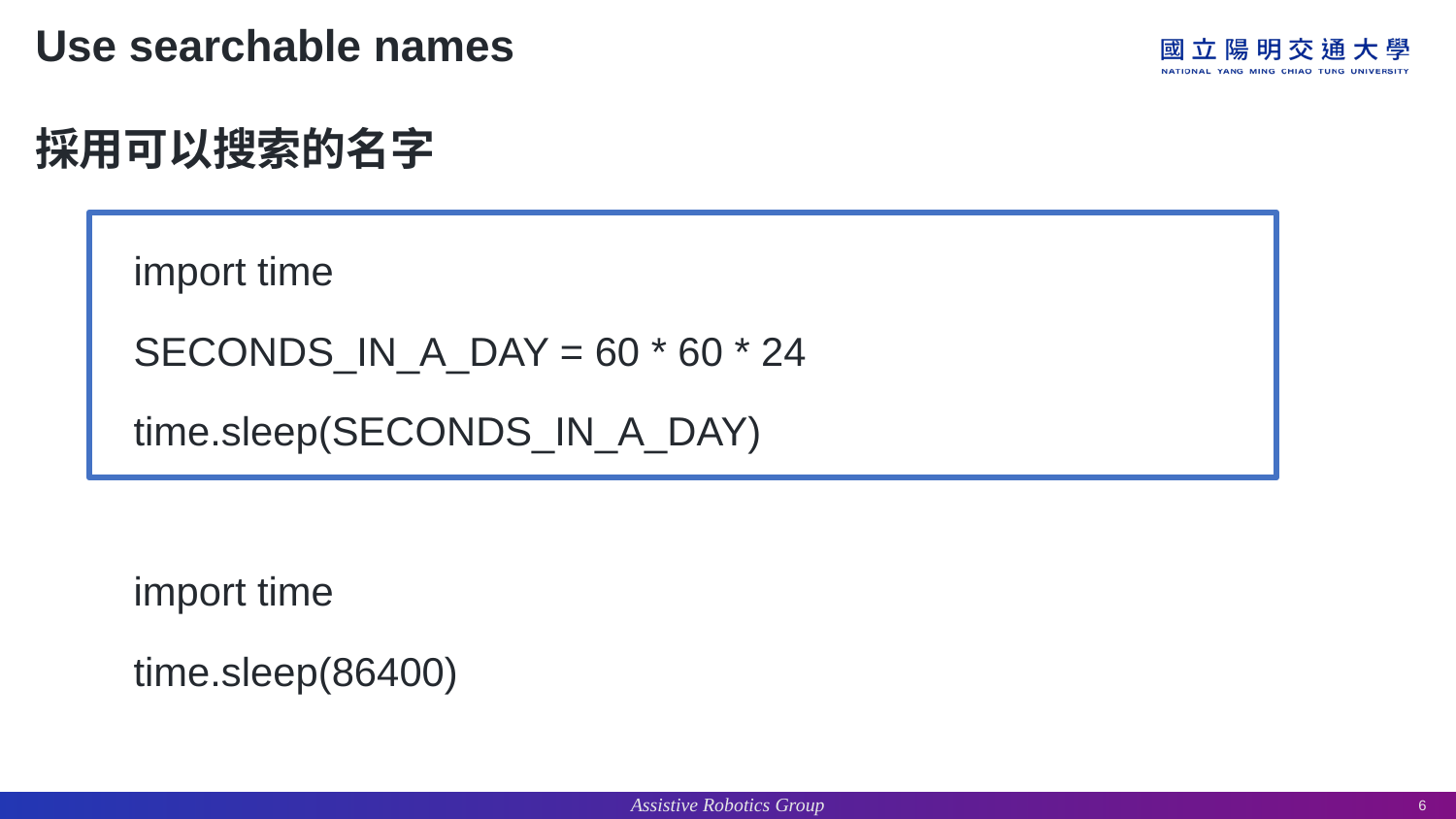

# Use searchable names
採用可以搜索的名字

import time
SECONDS_IN_A_DAY = 60 * 60 * 24
time.sleep(SECONDS_IN_A_DAY)

import time
time.sleep(86400)